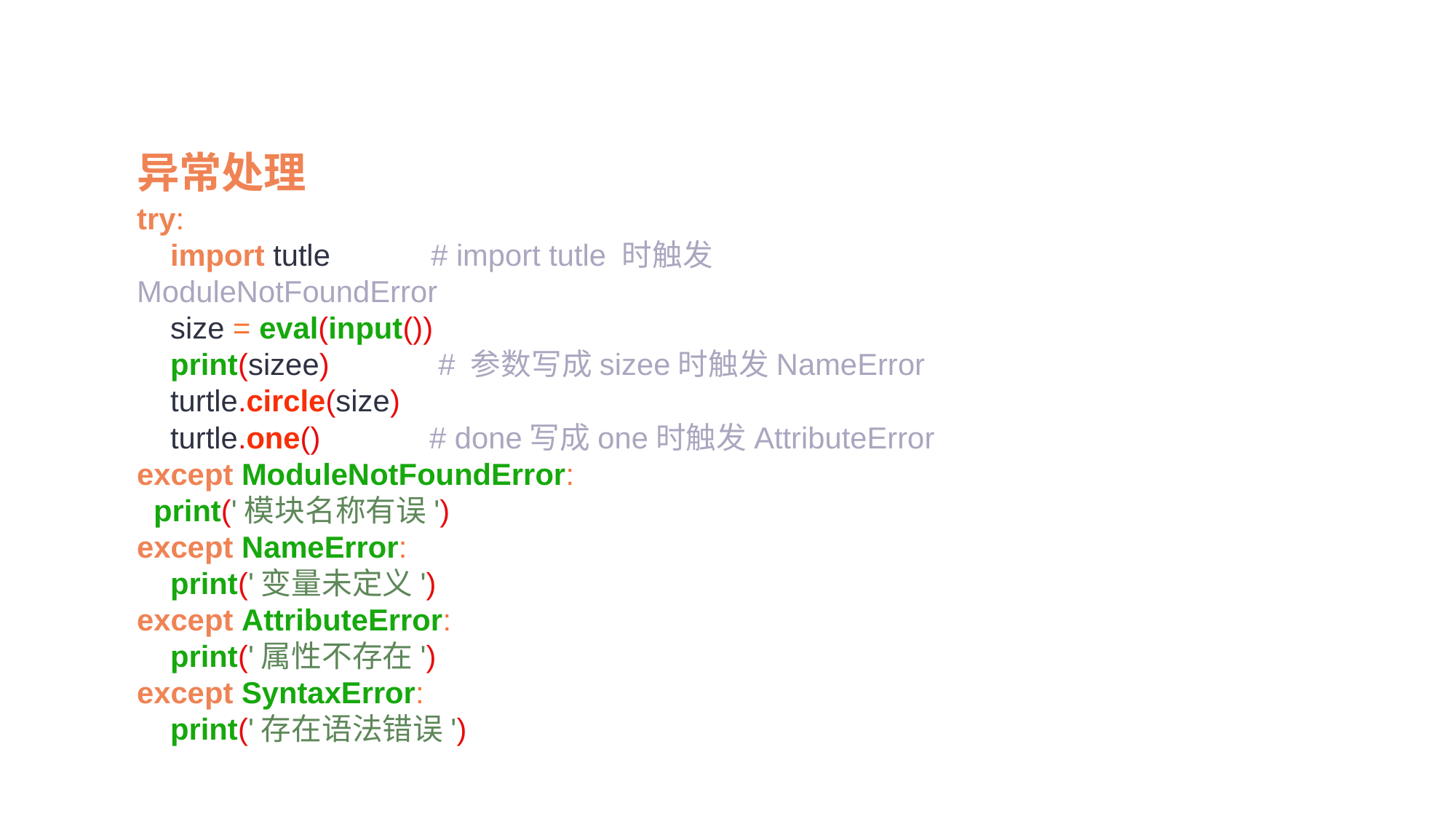

异常处理
try:
    import tutle            # import tutle 时触发ModuleNotFoundError
    size = eval(input())
    print(sizee)             # 参数写成sizee时触发NameError
    turtle.circle(size)
    turtle.one()             # done写成one时触发AttributeError
except ModuleNotFoundError:
  print('模块名称有误')
except NameError:
    print('变量未定义')
except AttributeError:
    print('属性不存在')
except SyntaxError:
    print('存在语法错误')